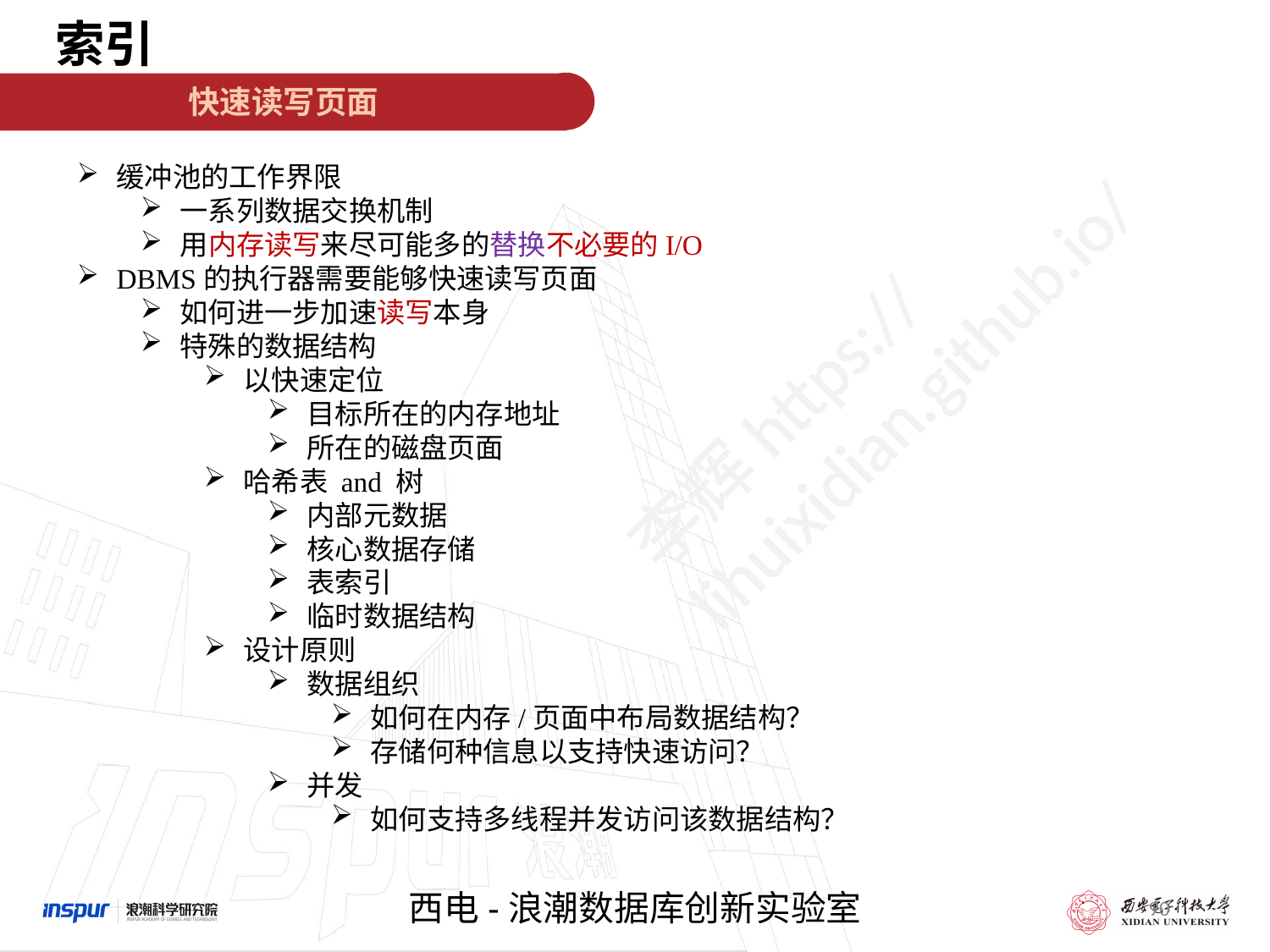

索引

快速读写页面
缓冲池的工作界限
一系列数据交换机制
用内存读写来尽可能多的替换不必要的I/O
DBMS的执行器需要能够快速读写页面
如何进一步加速读写本身
特殊的数据结构
以快速定位
目标所在的内存地址
所在的磁盘页面
哈希表 and 树
内部元数据
核心数据存储
表索引
临时数据结构
设计原则
数据组织
如何在内存/页面中布局数据结构？
存储何种信息以支持快速访问？
并发
如何支持多线程并发访问该数据结构？
90